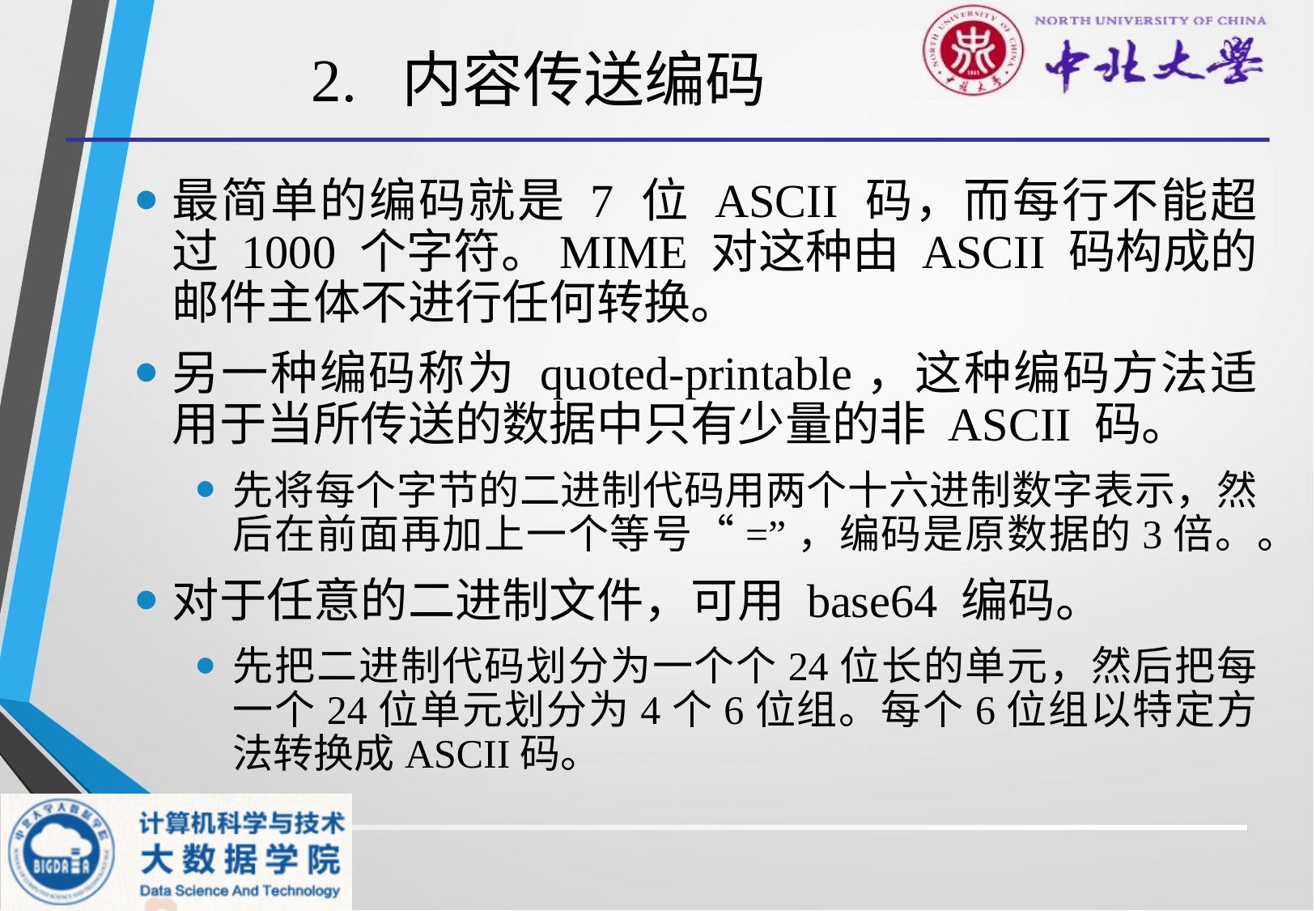

# 2.  内容传送编码
最简单的编码就是 7 位 ASCII 码，而每行不能超过 1000 个字符。MIME 对这种由 ASCII 码构成的邮件主体不进行任何转换。
另一种编码称为 quoted-printable，这种编码方法适用于当所传送的数据中只有少量的非 ASCII 码。
先将每个字节的二进制代码用两个十六进制数字表示，然后在前面再加上一个等号“=”，编码是原数据的3倍。。
对于任意的二进制文件，可用 base64 编码。
先把二进制代码划分为一个个24位长的单元，然后把每一个24位单元划分为4个6位组。每个6位组以特定方法转换成ASCII码。

28